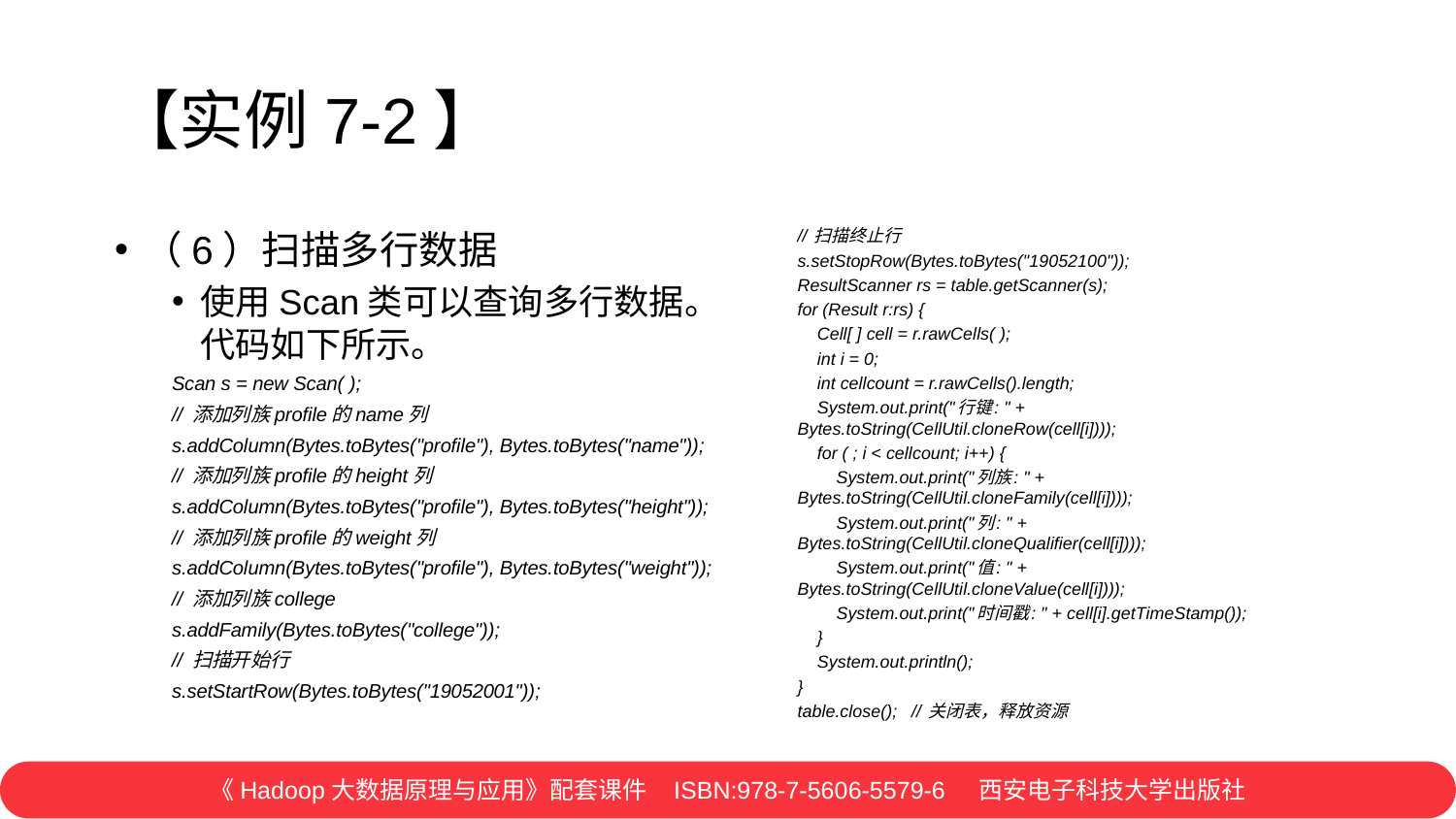

# 【实例7-2】
（6）扫描多行数据
使用Scan类可以查询多行数据。代码如下所示。
Scan s = new Scan( );
// 添加列族profile的name列
s.addColumn(Bytes.toBytes("profile"), Bytes.toBytes("name"));
// 添加列族profile的height列
s.addColumn(Bytes.toBytes("profile"), Bytes.toBytes("height"));
// 添加列族profile的weight列
s.addColumn(Bytes.toBytes("profile"), Bytes.toBytes("weight"));
// 添加列族college
s.addFamily(Bytes.toBytes("college"));
// 扫描开始行
s.setStartRow(Bytes.toBytes("19052001"));
// 扫描终止行
s.setStopRow(Bytes.toBytes("19052100"));
ResultScanner rs = table.getScanner(s);
for (Result r:rs) {
    Cell[ ] cell = r.rawCells( );
    int i = 0;
    int cellcount = r.rawCells().length;
    System.out.print("行键: " + Bytes.toString(CellUtil.cloneRow(cell[i])));
    for ( ; i < cellcount; i++) {
        System.out.print("列族: " + Bytes.toString(CellUtil.cloneFamily(cell[i])));
        System.out.print("列: " + Bytes.toString(CellUtil.cloneQualifier(cell[i])));
        System.out.print("值: " + Bytes.toString(CellUtil.cloneValue(cell[i])));
        System.out.print("时间戳: " + cell[i].getTimeStamp());
    }
    System.out.println();
}
table.close();   // 关闭表，释放资源